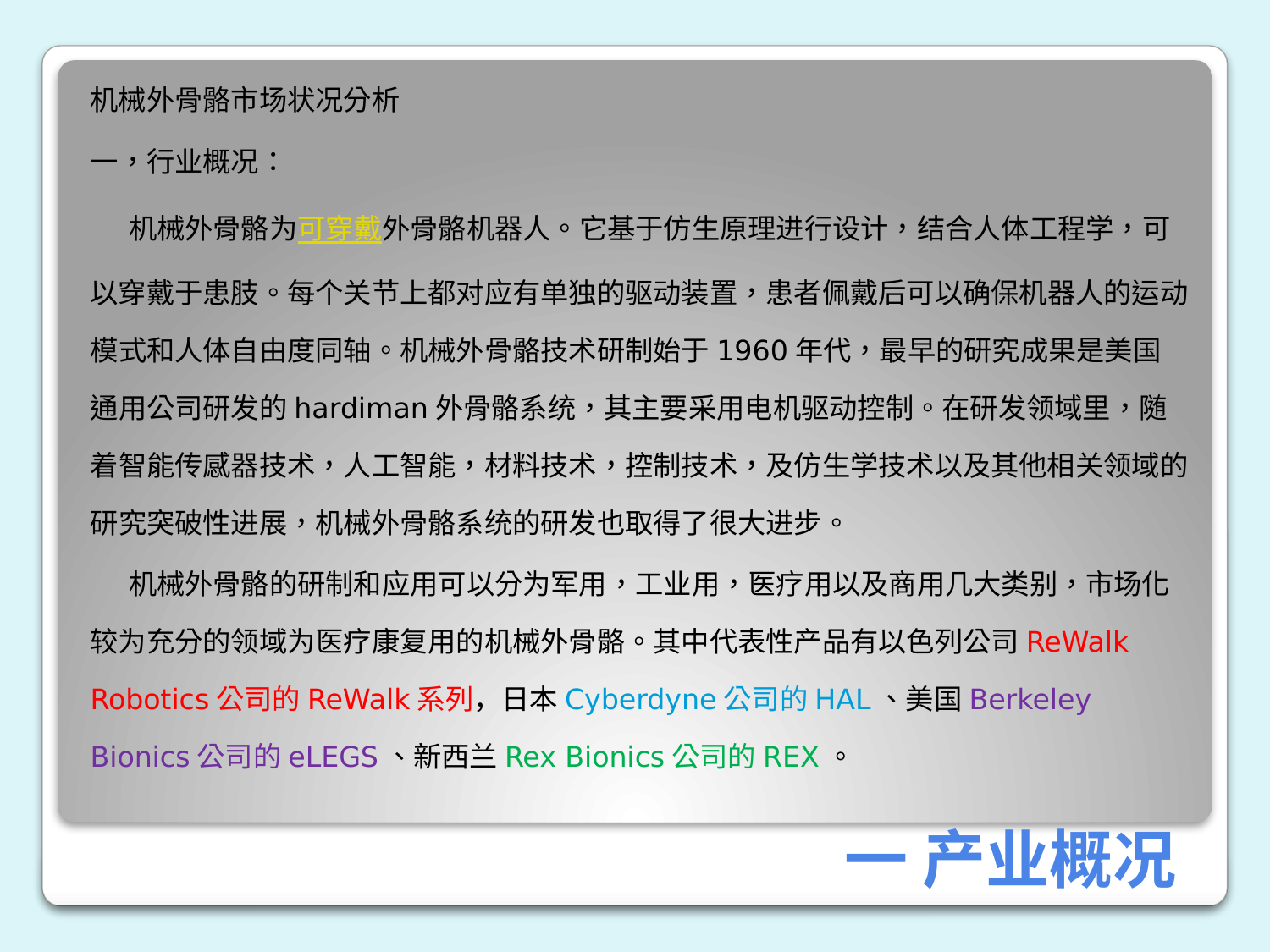

机械外骨骼市场状况分析
一，行业概况：
     机械外骨骼为可穿戴外骨骼机器人。它基于仿生原理进行设计，结合人体工程学，可以穿戴于患肢。每个关节上都对应有单独的驱动装置，患者佩戴后可以确保机器人的运动模式和人体自由度同轴。机械外骨骼技术研制始于1960年代，最早的研究成果是美国通用公司研发的hardiman外骨骼系统，其主要采用电机驱动控制。在研发领域里，随着智能传感器技术，人工智能，材料技术，控制技术，及仿生学技术以及其他相关领域的研究突破性进展，机械外骨骼系统的研发也取得了很大进步。
     机械外骨骼的研制和应用可以分为军用，工业用，医疗用以及商用几大类别，市场化较为充分的领域为医疗康复用的机械外骨骼。其中代表性产品有以色列公司ReWalk Robotics公司的ReWalk系列，日本Cyberdyne公司的HAL、美国Berkeley Bionics公司的eLEGS、新西兰Rex Bionics公司的REX。

# 一 产业概况